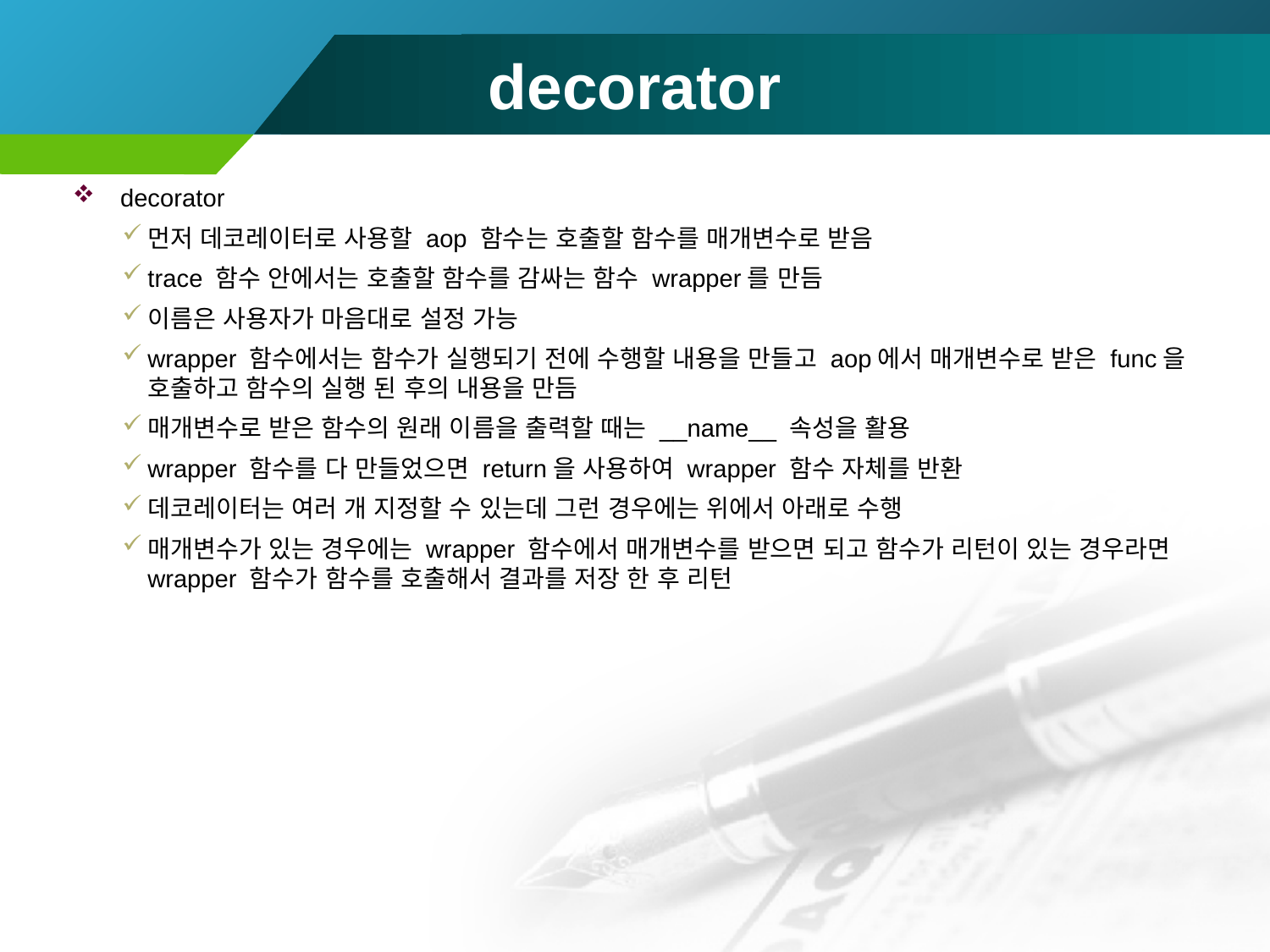

# decorator
decorator
먼저 데코레이터로 사용할 aop 함수는 호출할 함수를 매개변수로 받음
trace 함수 안에서는 호출할 함수를 감싸는 함수 wrapper를 만듬
이름은 사용자가 마음대로 설정 가능
wrapper 함수에서는 함수가 실행되기 전에 수행할 내용을 만들고 aop에서 매개변수로 받은 func을 호출하고 함수의 실행 된 후의 내용을 만듬
매개변수로 받은 함수의 원래 이름을 출력할 때는 __name__ 속성을 활용
wrapper 함수를 다 만들었으면 return을 사용하여 wrapper 함수 자체를 반환
데코레이터는 여러 개 지정할 수 있는데 그런 경우에는 위에서 아래로 수행
매개변수가 있는 경우에는 wrapper 함수에서 매개변수를 받으면 되고 함수가 리턴이 있는 경우라면 wrapper 함수가 함수를 호출해서 결과를 저장 한 후 리턴